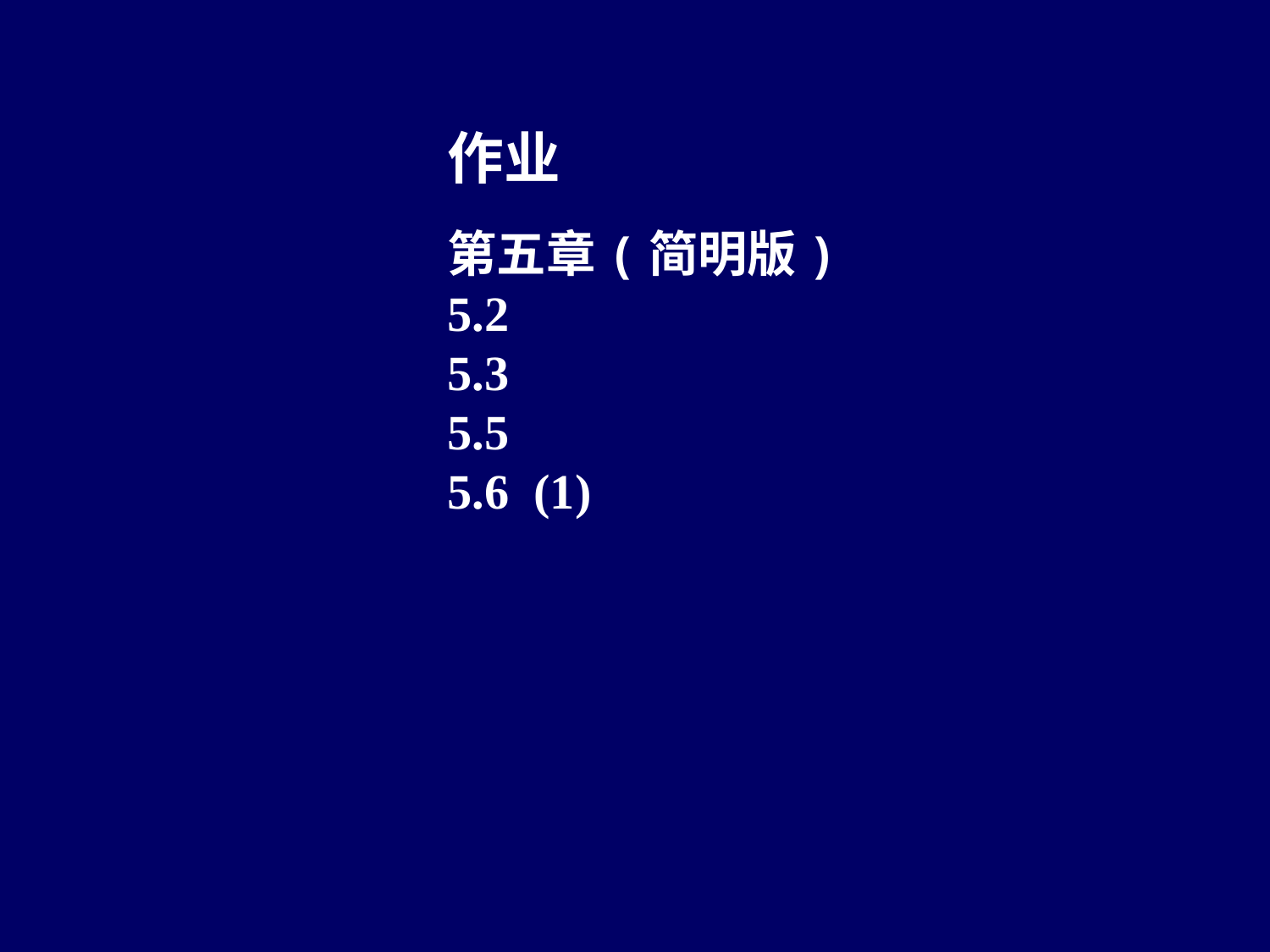

作业
第五章(简明版)
5.2
5.3
5.5
5.6  (1)